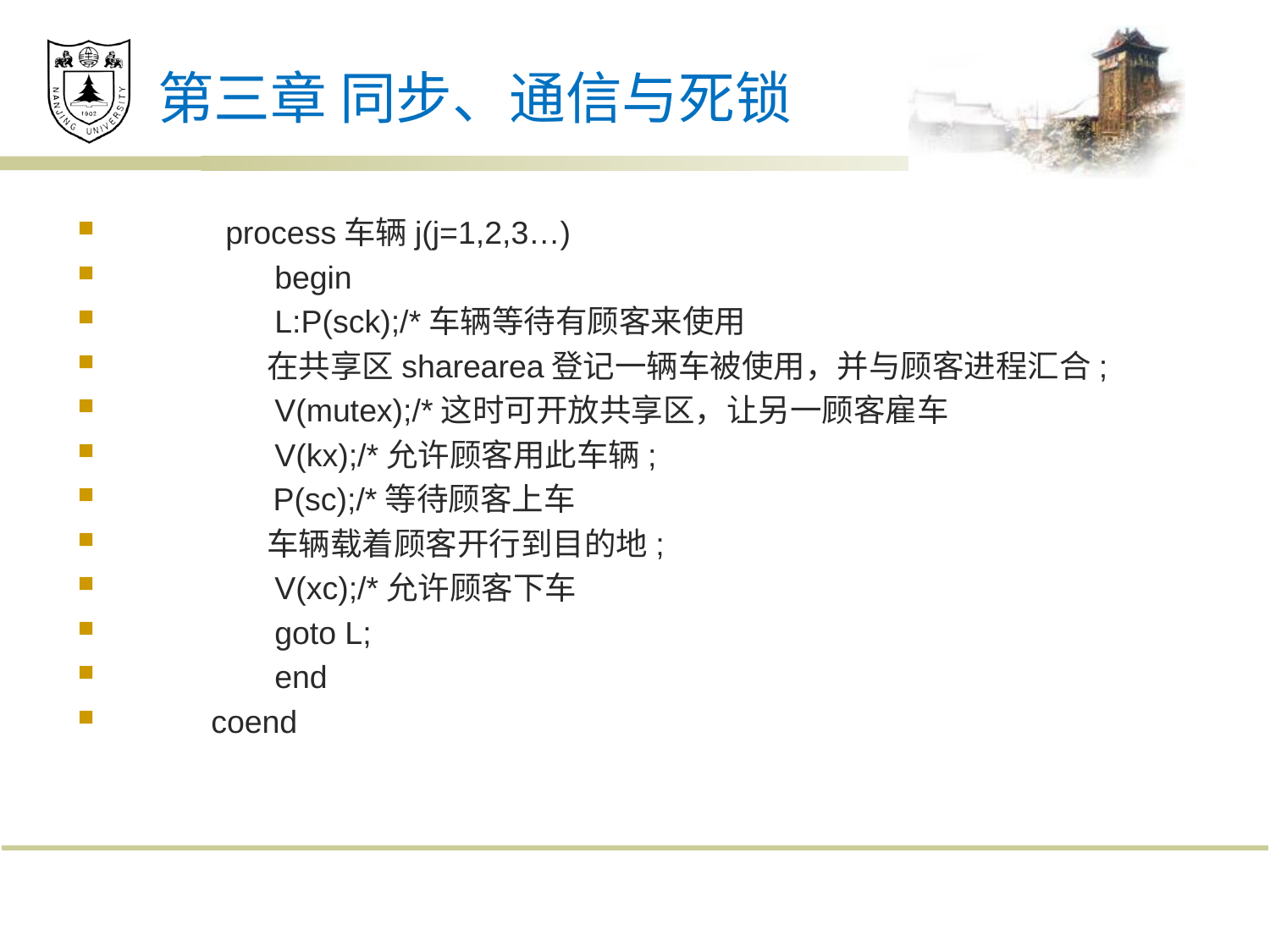

# 第三章 同步、通信与死锁
　  　process车辆j(j=1,2,3…)
　　　　begin
　　　　L:P(sck);/*车辆等待有顾客来使用
　　　　在共享区sharearea登记一辆车被使用，并与顾客进程汇合;
　　　　V(mutex);/*这时可开放共享区，让另一顾客雇车
　　　　V(kx);/*允许顾客用此车辆;
               P(sc);/*等待顾客上车
　　　　车辆载着顾客开行到目的地;
　　　　V(xc);/*允许顾客下车
　　　　goto L;
　　　　end
　　coend